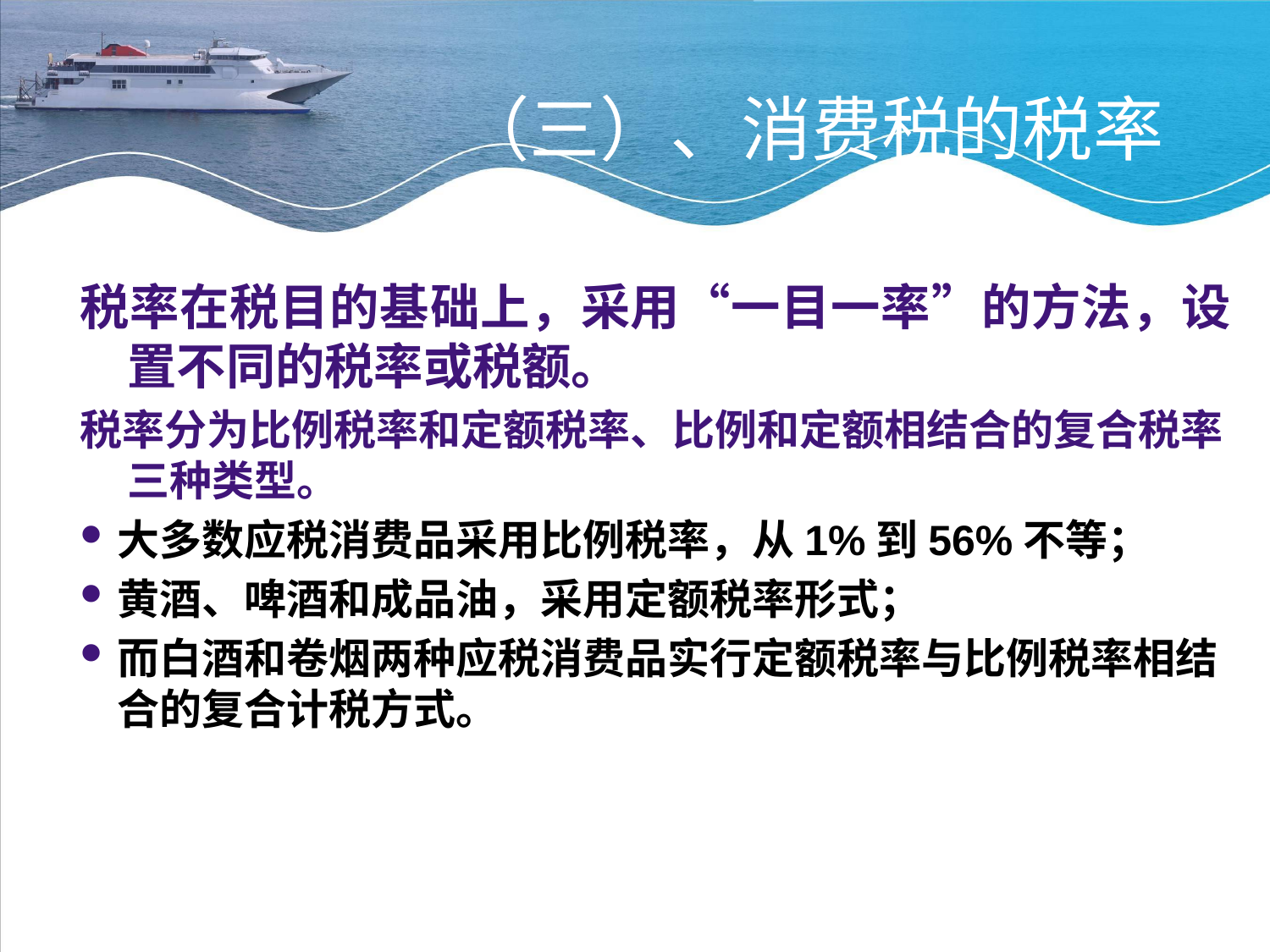

（三）、消费税的税率

税率在税目的基础上，采用“一目一率”的方法，设置不同的税率或税额。
税率分为比例税率和定额税率、比例和定额相结合的复合税率三种类型。
大多数应税消费品采用比例税率，从1%到56%不等；
黄酒、啤酒和成品油，采用定额税率形式；
而白酒和卷烟两种应税消费品实行定额税率与比例税率相结合的复合计税方式。